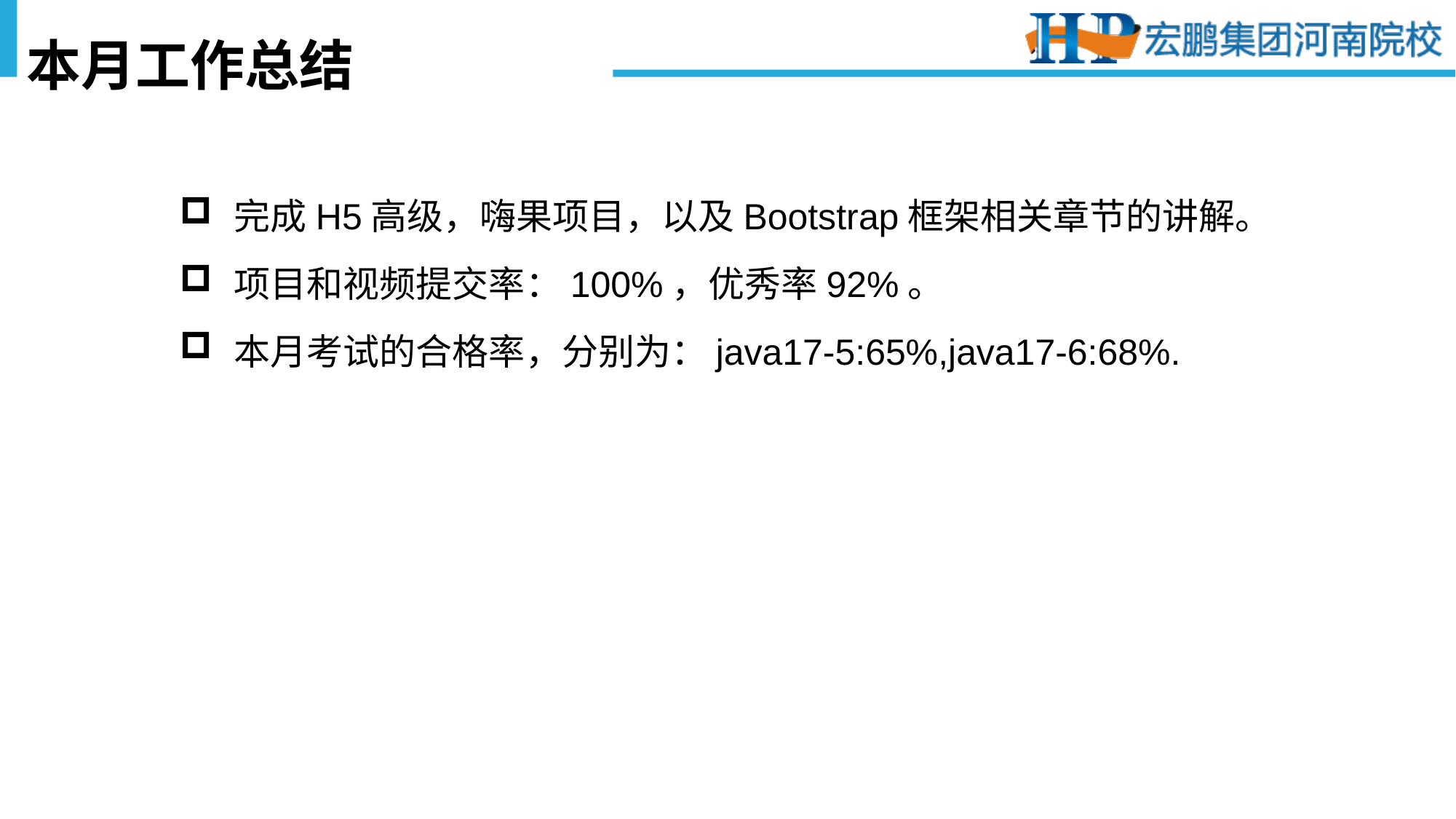

本月工作总结
完成H5高级，嗨果项目，以及Bootstrap框架相关章节的讲解。
项目和视频提交率：100%，优秀率92%。
本月考试的合格率，分别为：java17-5:65%,java17-6:68%.